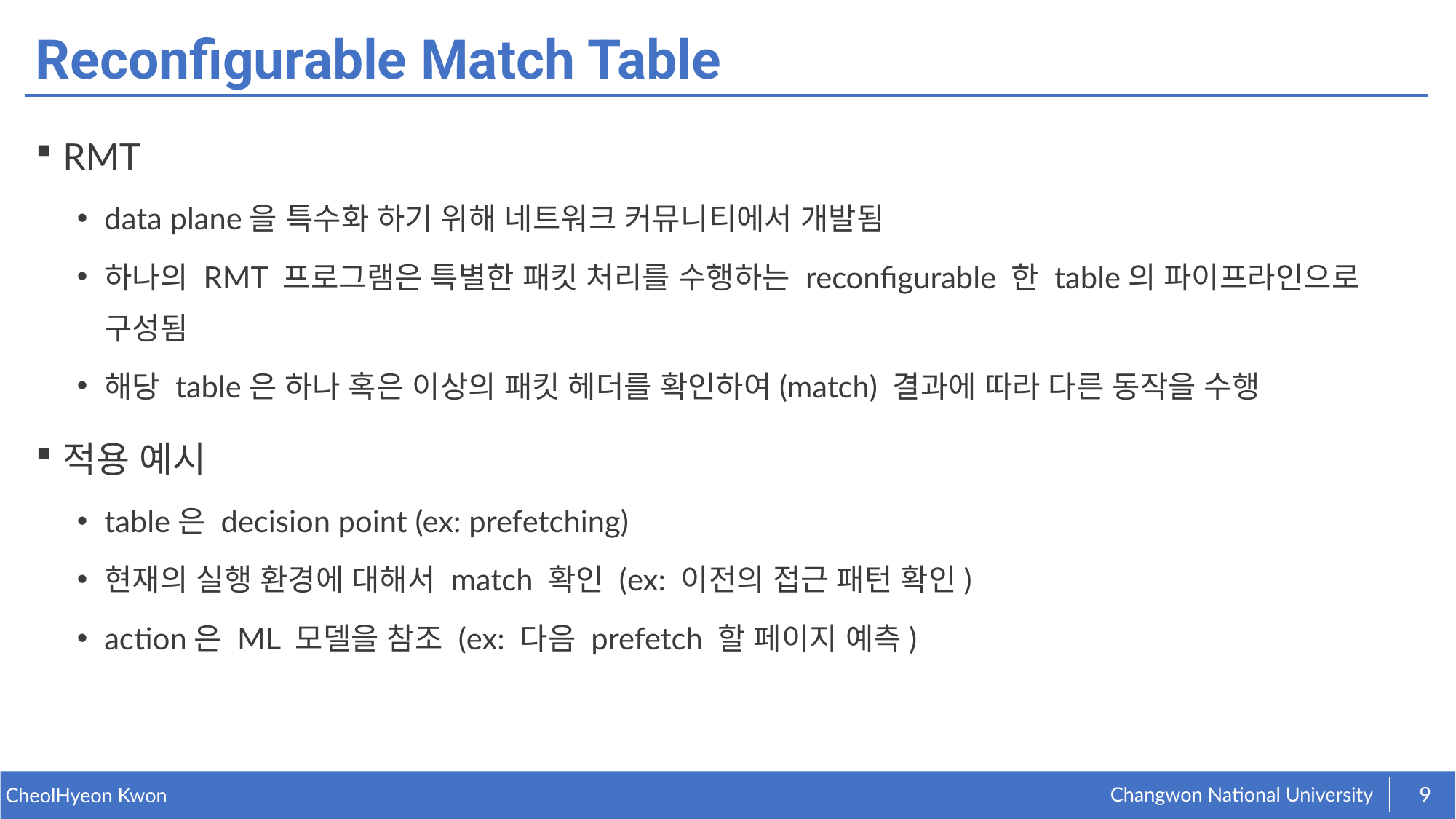

# Reconfigurable Match Table
RMT
data plane을 특수화 하기 위해 네트워크 커뮤니티에서 개발됨
하나의 RMT 프로그램은 특별한 패킷 처리를 수행하는 reconfigurable 한 table의 파이프라인으로 구성됨
해당 table은 하나 혹은 이상의 패킷 헤더를 확인하여(match) 결과에 따라 다른 동작을 수행
적용 예시
table은 decision point (ex: prefetching)
현재의 실행 환경에 대해서 match 확인 (ex: 이전의 접근 패턴 확인)
action은 ML 모델을 참조 (ex: 다음 prefetch 할 페이지 예측)
9